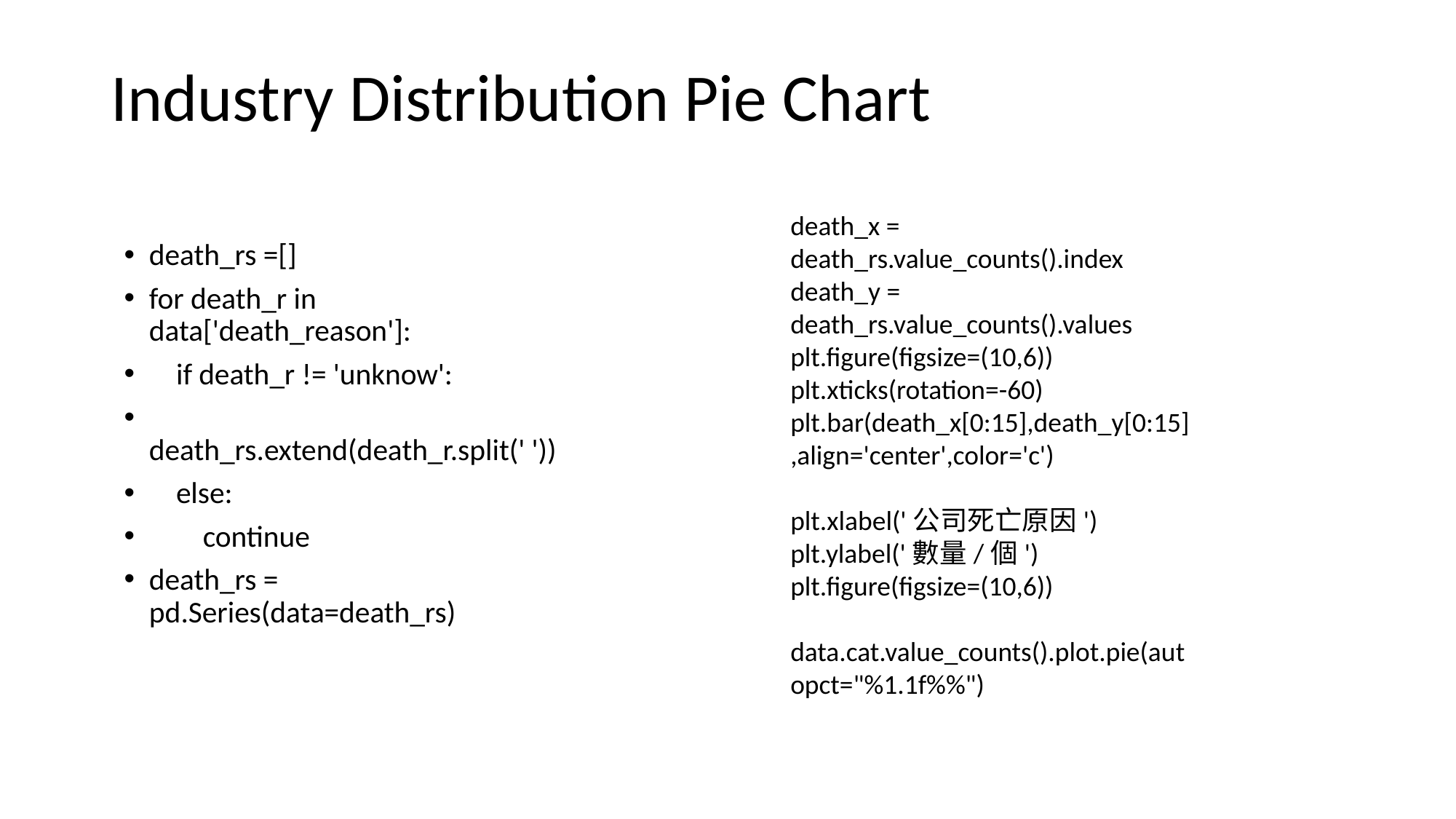

# Industry Distribution Pie Chart
death_x = death_rs.value_counts().index
death_y = death_rs.value_counts().values
plt.figure(figsize=(10,6))
plt.xticks(rotation=-60)
plt.bar(death_x[0:15],death_y[0:15],align='center',color='c')

plt.xlabel('公司死亡原因')
plt.ylabel('數量/個')
plt.figure(figsize=(10,6))

data.cat.value_counts().plot.pie(autopct="%1.1f%%")
death_rs =[]
for death_r in data['death_reason']:
    if death_r != 'unknow':
        death_rs.extend(death_r.split(' '))
    else:
        continue
death_rs = pd.Series(data=death_rs)